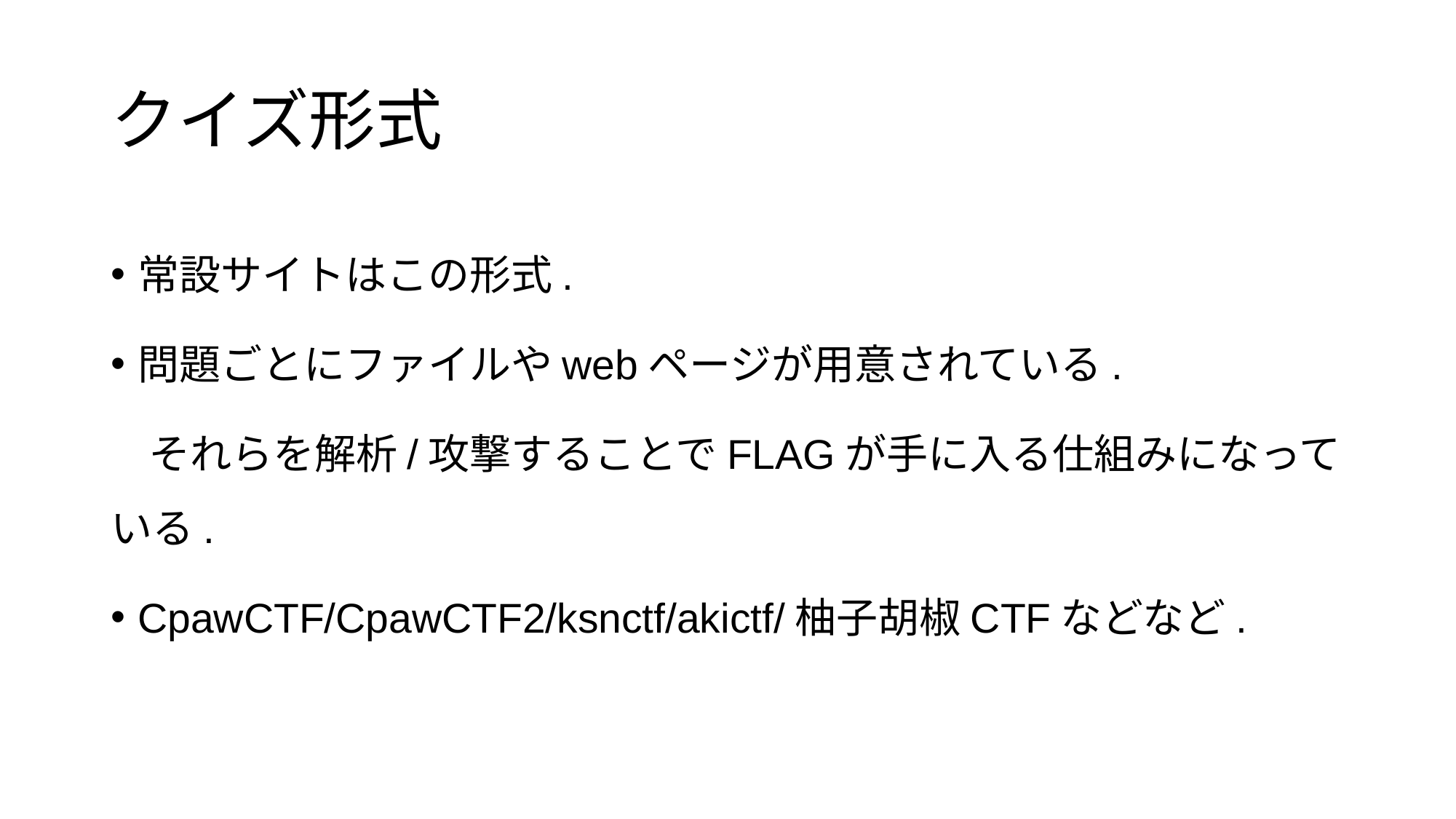

# クイズ形式
常設サイトはこの形式.
問題ごとにファイルやwebページが用意されている.
   それらを解析/攻撃することでFLAGが手に入る仕組みになって いる.
CpawCTF/CpawCTF2/ksnctf/akictf/柚子胡椒CTFなどなど.